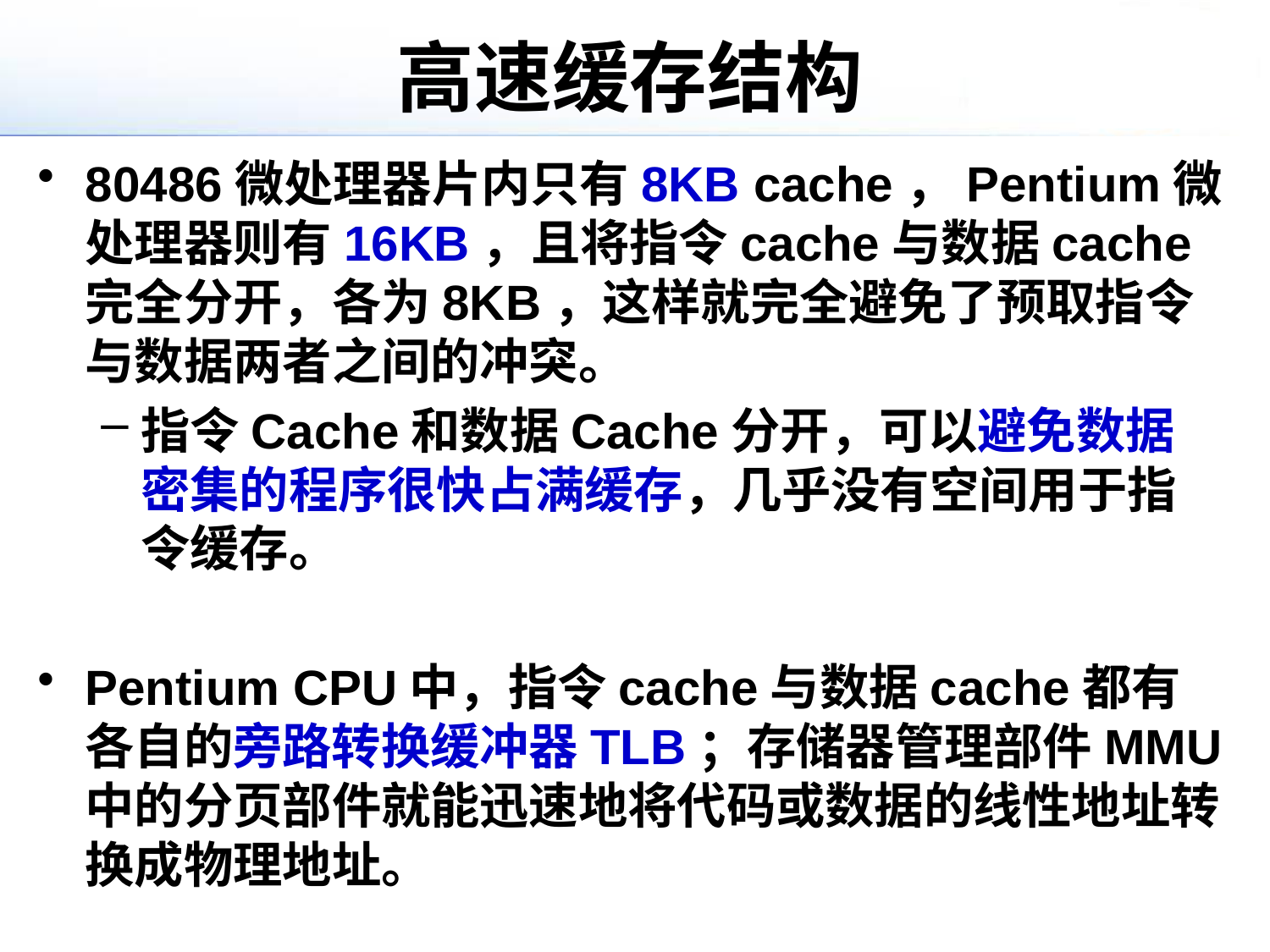

# 高速缓存结构
80486微处理器片内只有8KB cache，Pentium微处理器则有16KB，且将指令cache与数据cache完全分开，各为8KB，这样就完全避免了预取指令与数据两者之间的冲突。
指令Cache和数据Cache分开，可以避免数据密集的程序很快占满缓存，几乎没有空间用于指令缓存。

Pentium CPU中，指令cache与数据cache都有各自的旁路转换缓冲器TLB；存储器管理部件MMU中的分页部件就能迅速地将代码或数据的线性地址转换成物理地址。